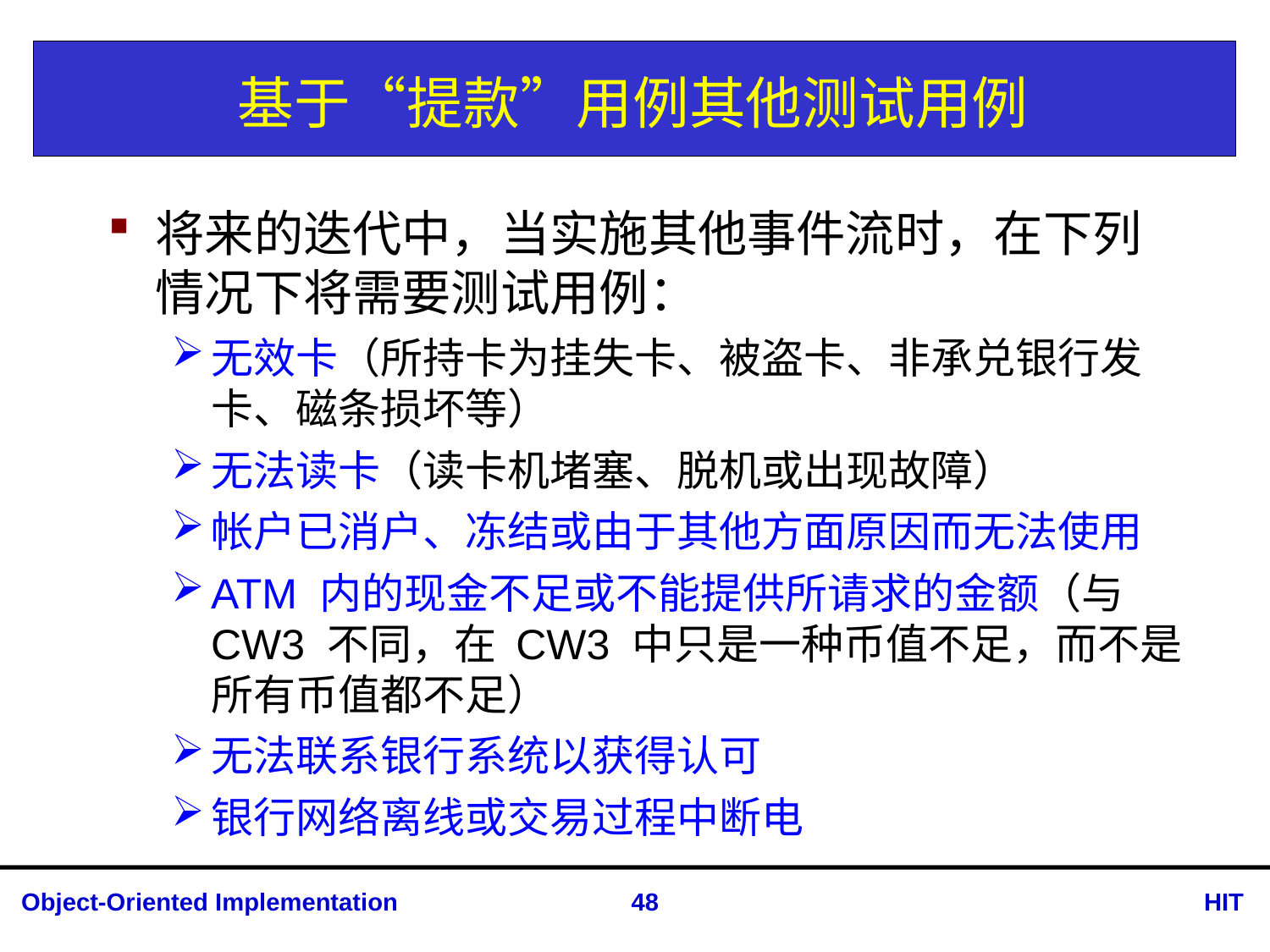

# 基于“提款”用例其他测试用例
将来的迭代中，当实施其他事件流时，在下列情况下将需要测试用例：
无效卡（所持卡为挂失卡、被盗卡、非承兑银行发卡、磁条损坏等）
无法读卡（读卡机堵塞、脱机或出现故障）
帐户已消户、冻结或由于其他方面原因而无法使用
ATM 内的现金不足或不能提供所请求的金额（与 CW3 不同，在 CW3 中只是一种币值不足，而不是所有币值都不足）
无法联系银行系统以获得认可
银行网络离线或交易过程中断电